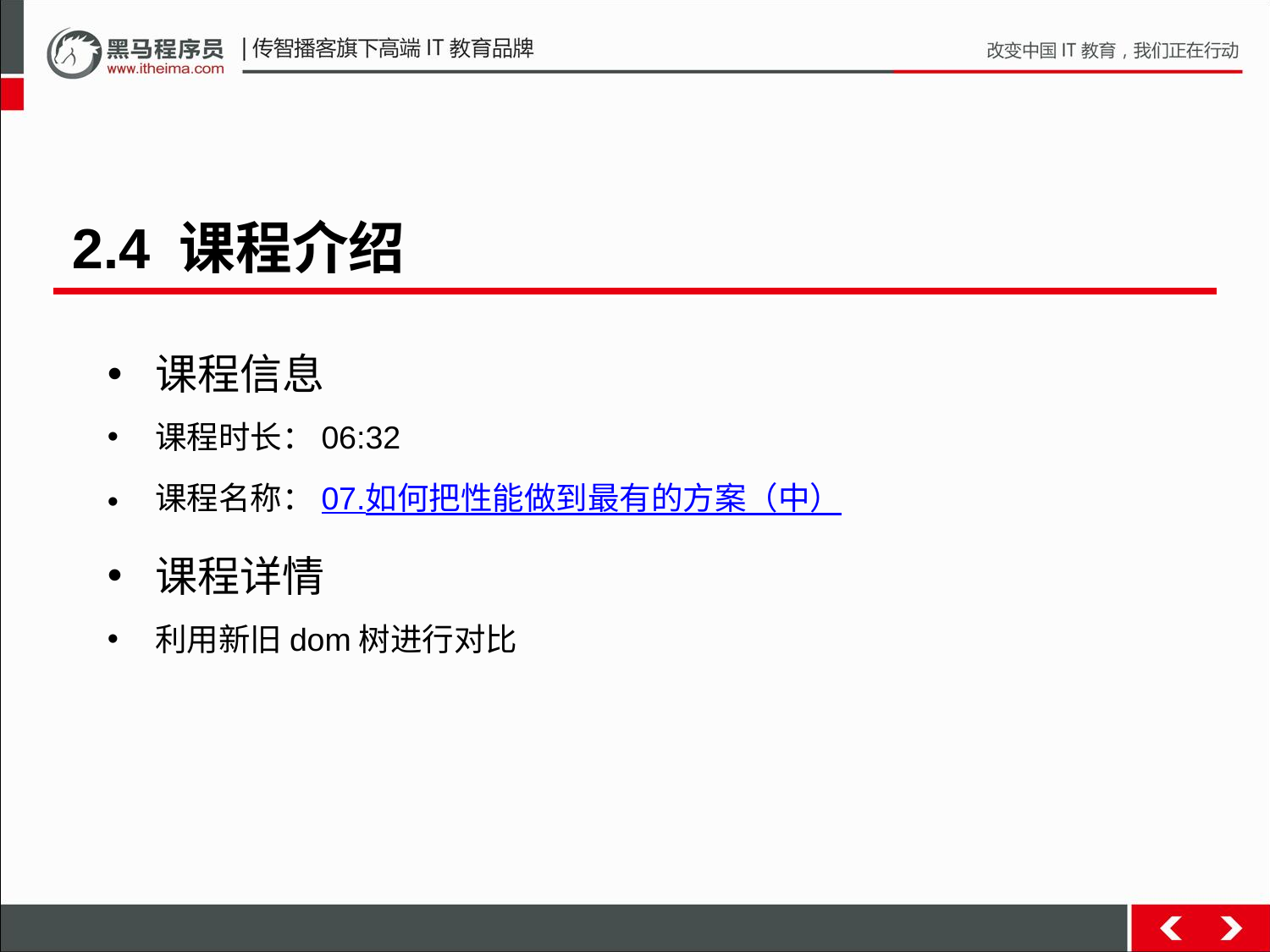

2.4 课程介绍
课程信息
课程时长：06:32
课程名称：07.如何把性能做到最有的方案（中）
课程详情
利用新旧dom树进行对比